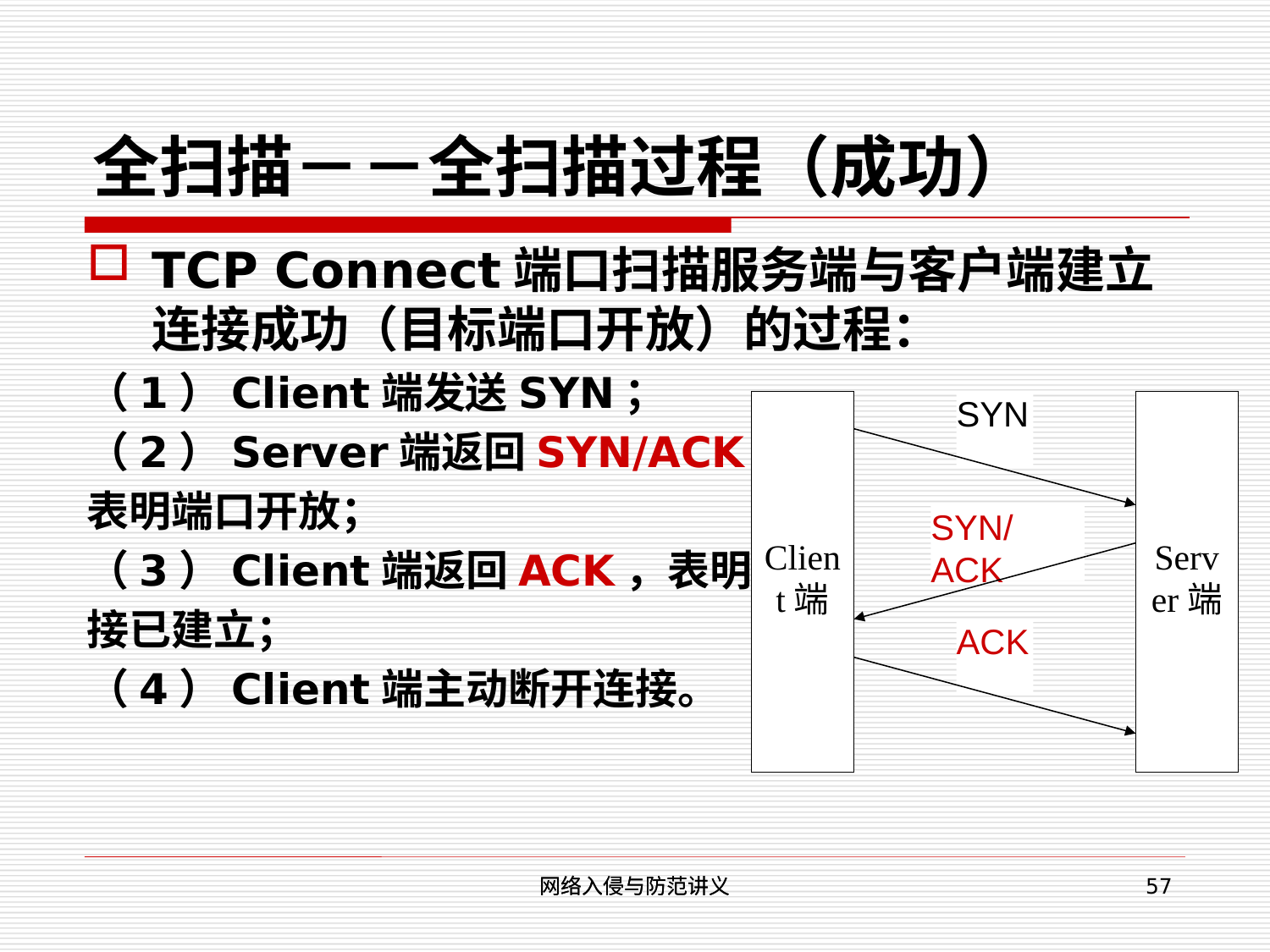

# 全扫描－－全扫描过程（成功）

TCP Connect端口扫描服务端与客户端建立连接成功（目标端口开放）的过程：
（1）Client端发送SYN；
（2）Server端返回SYN/ACK，
表明端口开放；
（3）Client端返回ACK，表明连
接已建立；
（4）Client端主动断开连接。

Client端
SYN

Server端

SYN/ACK

ACK

网络入侵与防范讲义
网络入侵与防范讲义
57
57